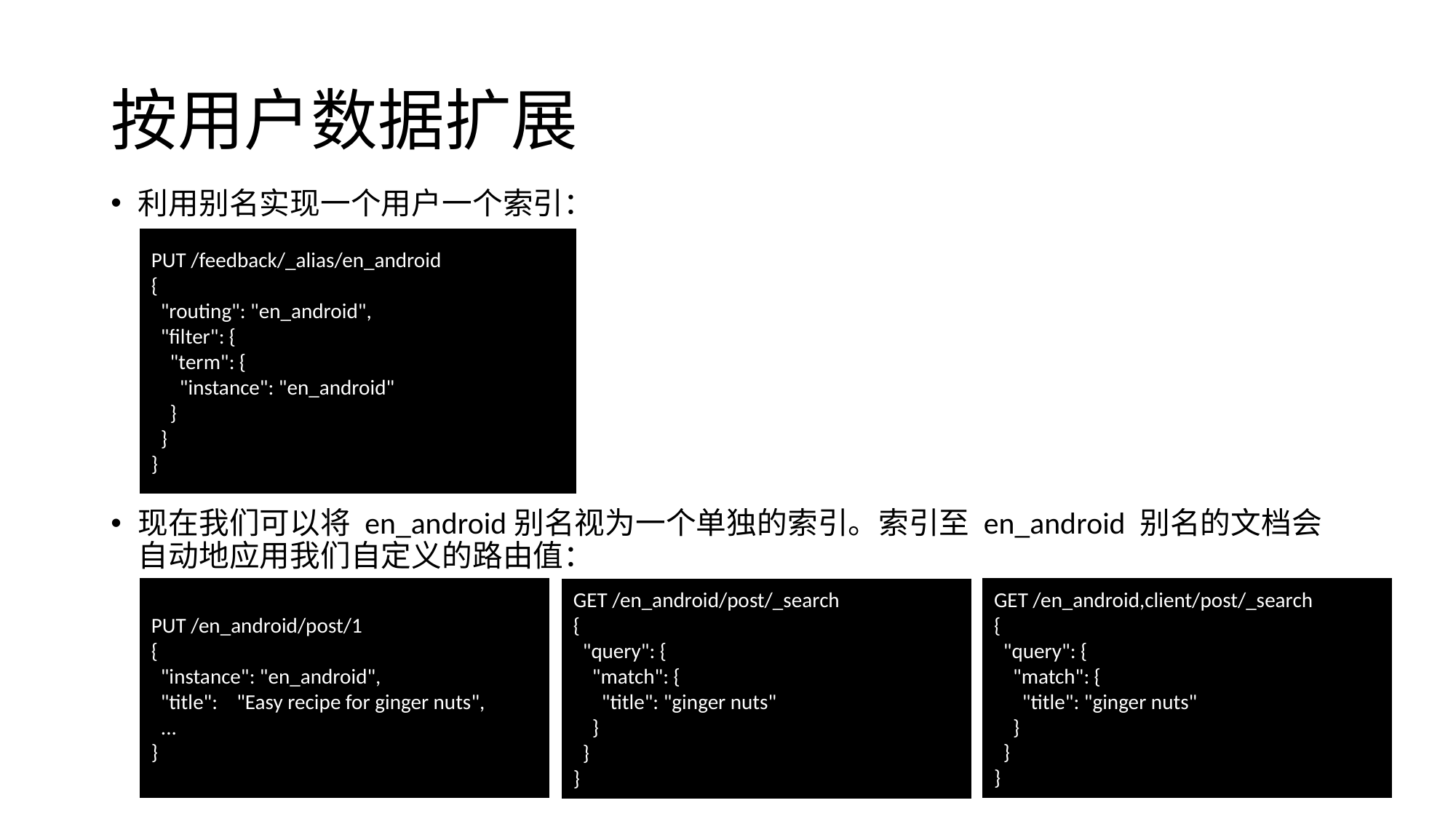

# 按用户数据扩展
利用别名实现一个用户一个索引：

现在我们可以将 en_android别名视为一个单独的索引。索引至 en_android 别名的文档会自动地应用我们自定义的路由值：
PUT /feedback/_alias/en_android
{
  "routing": "en_android",
  "filter": {
    "term": {
      "instance": "en_android"
    }
  }
}
PUT /en_android/post/1
{
  "instance": "en_android",
  "title":    "Easy recipe for ginger nuts",
  ...
}
GET /en_android,client/post/_search
{
  "query": {
    "match": {
      "title": "ginger nuts"
    }
  }
}
GET /en_android/post/_search
{
  "query": {
    "match": {
      "title": "ginger nuts"
    }
  }
}